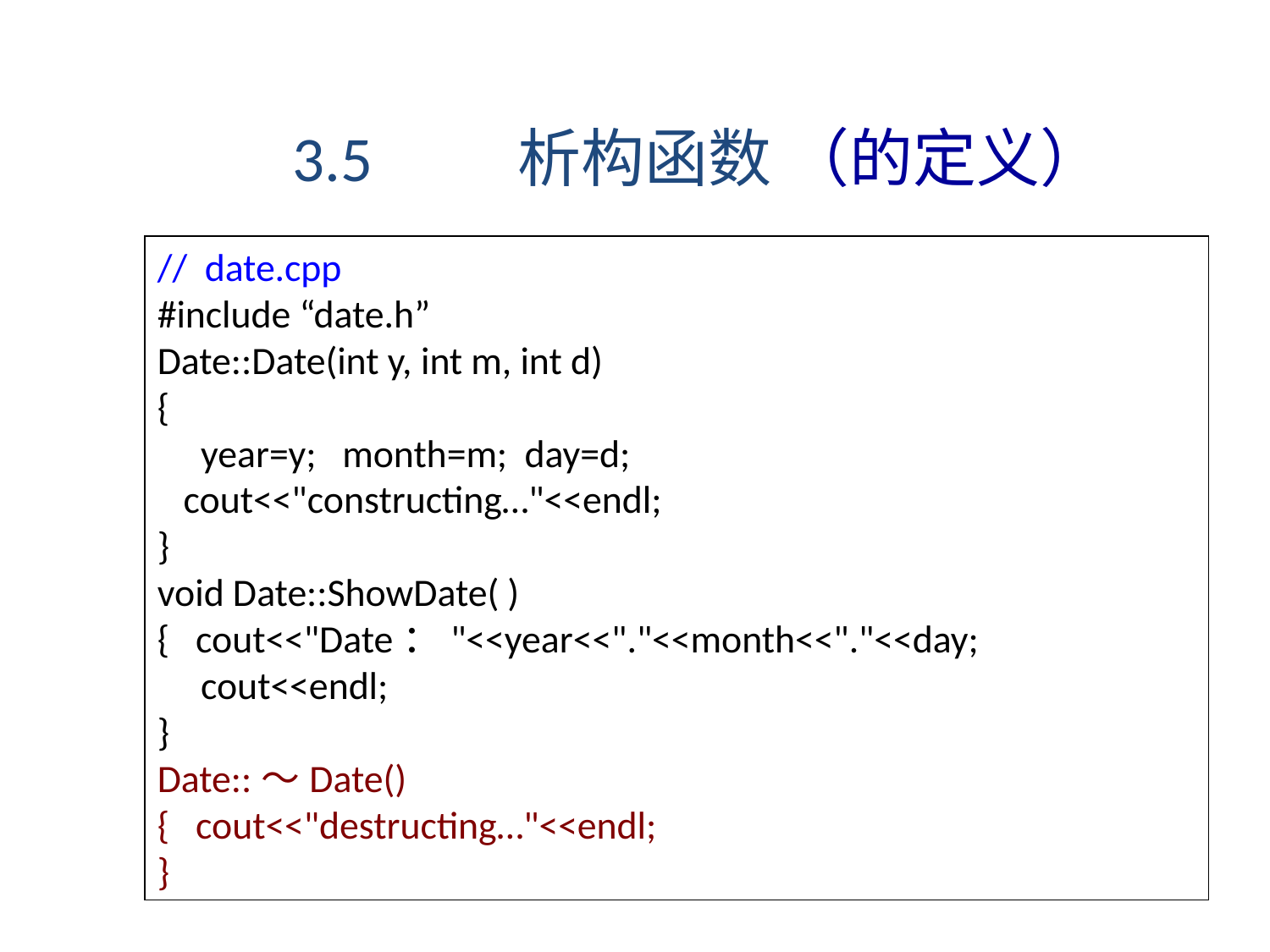

3.5         析构函数 （的定义）
//  date.cpp
#include “date.h”
Date::Date(int y, int m, int d)
{
     year=y;   month=m;  day=d;
   cout<<"constructing…"<<endl;
}
void Date::ShowDate( )
{   cout<<"Date："<<year<<"."<<month<<"."<<day;
     cout<<endl;
}
Date::～Date()
{   cout<<"destructing…"<<endl;
}